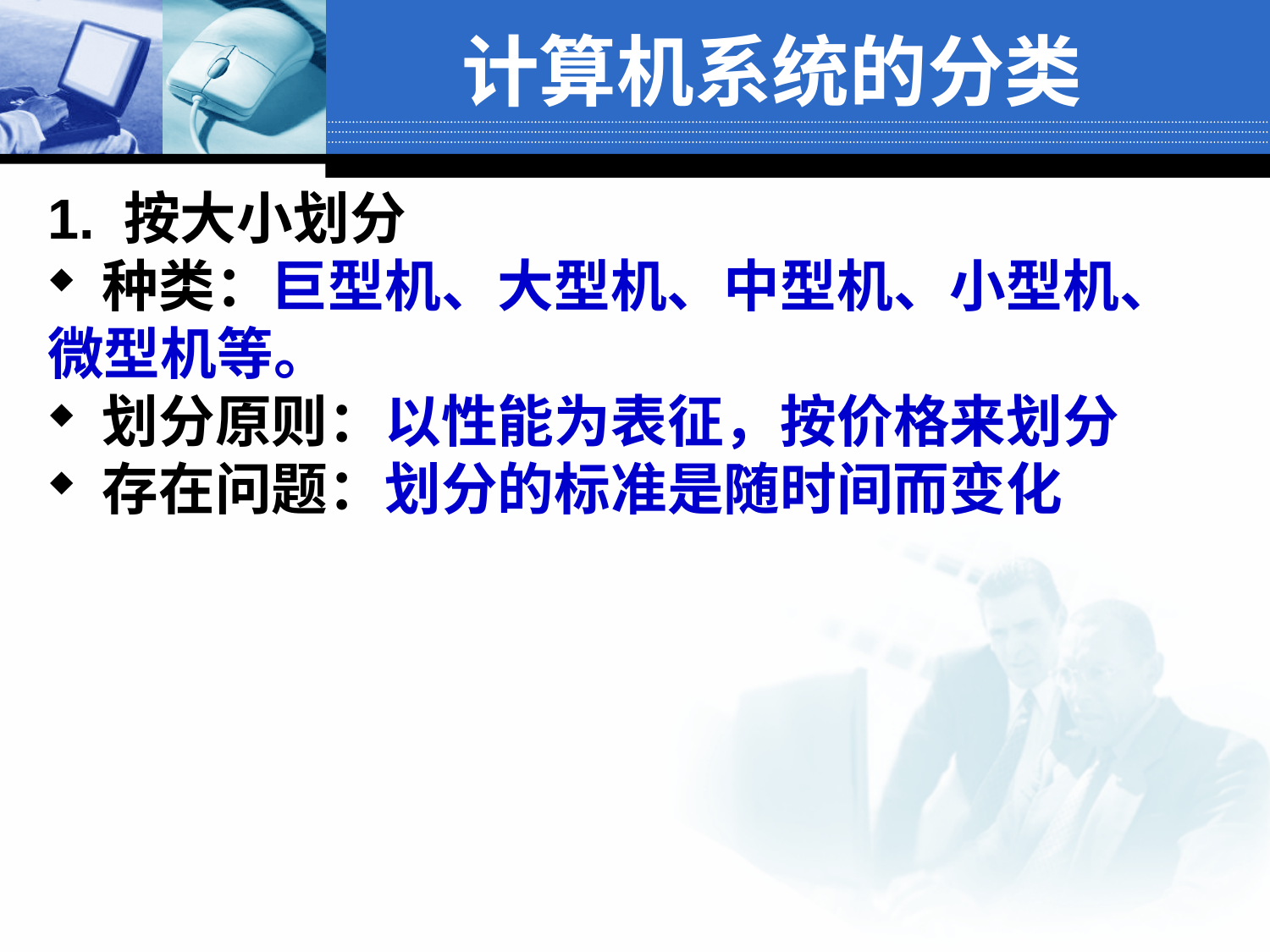

计算机系统的分类
1. 按大小划分
 种类：巨型机、大型机、中型机、小型机、微型机等。
 划分原则：以性能为表征，按价格来划分
 存在问题：划分的标准是随时间而变化